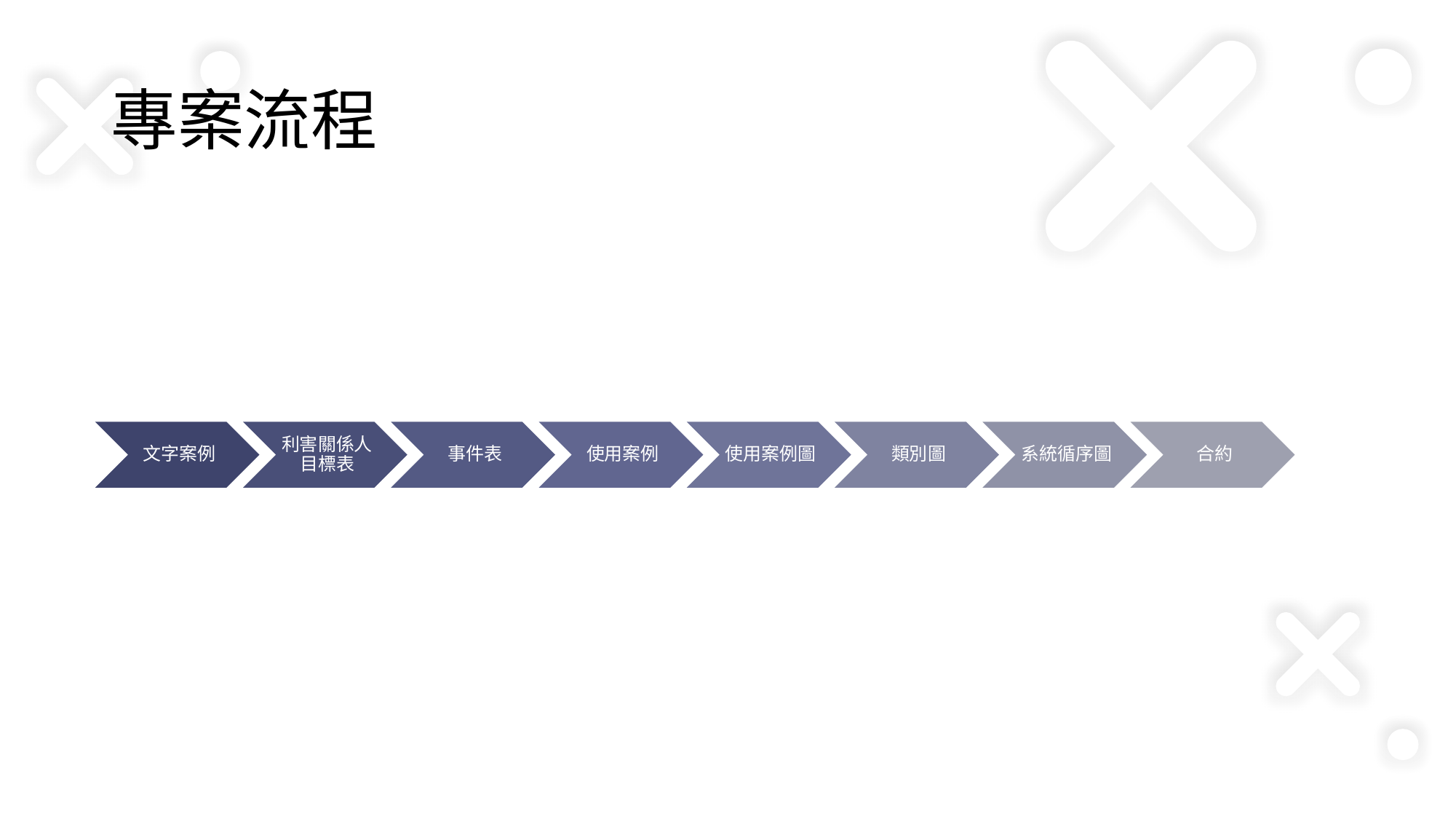

# 專案流程
文字案例
利害關係人目標表
事件表
使用案例
使用案例圖
類別圖
系統循序圖
合約